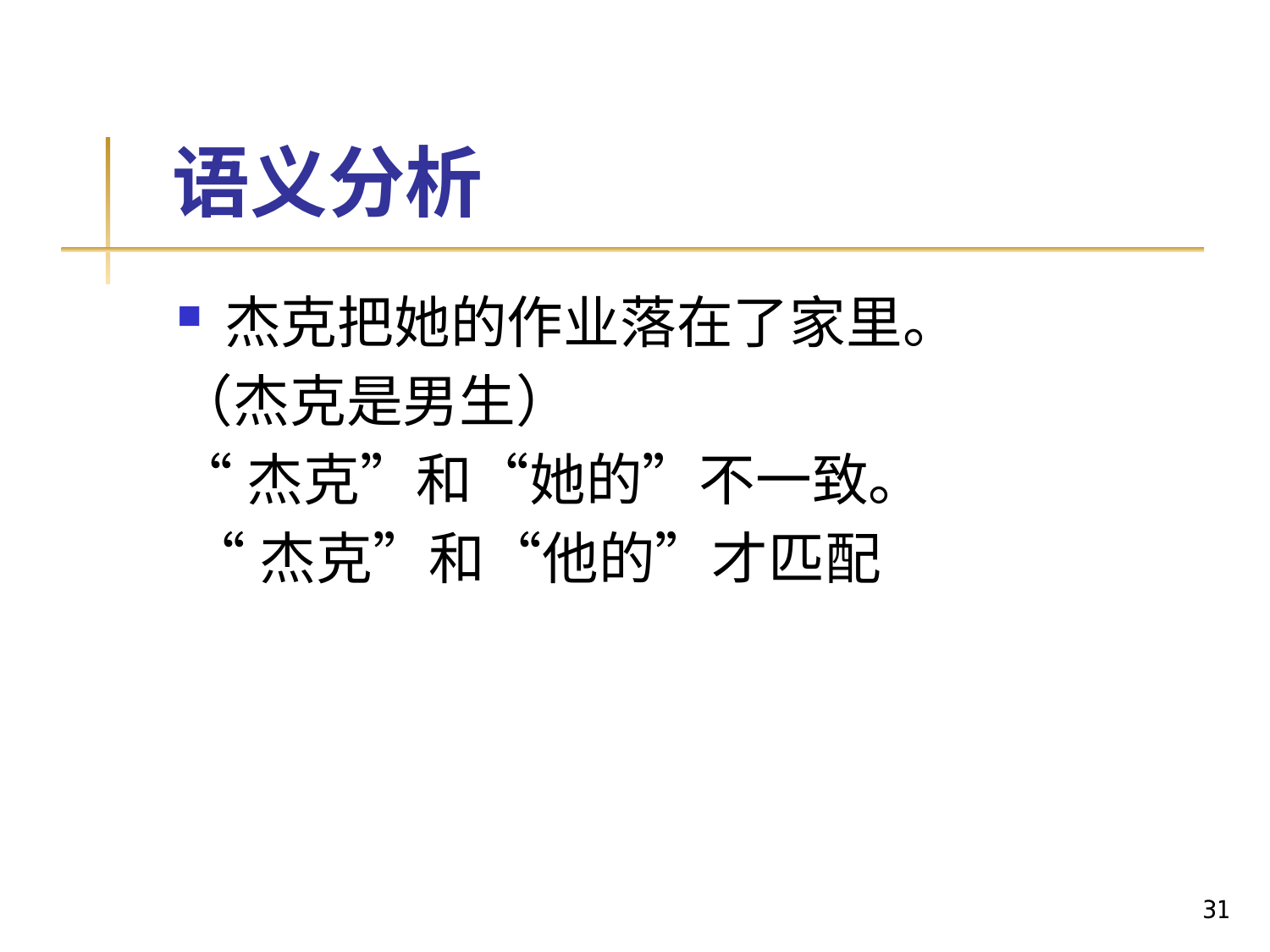

# 语义分析
杰克把她的作业落在了家里。
（杰克是男生）
“杰克”和“她的”不一致。
 “杰克”和“他的”才匹配
31